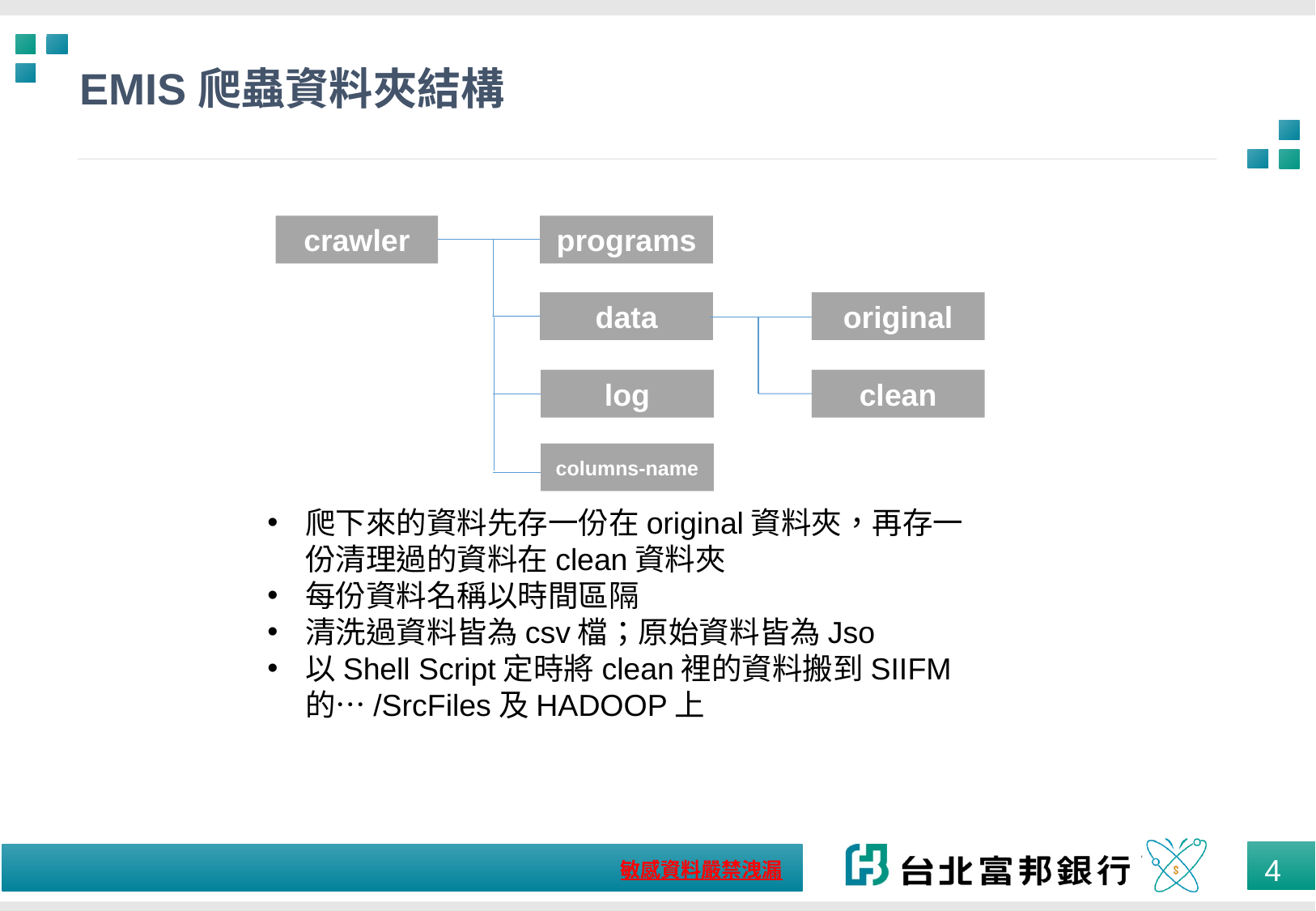

# EMIS爬蟲資料夾結構

crawler
programs
data
original
log
clean
columns-name
爬下來的資料先存一份在original資料夾，再存一份清理過的資料在clean資料夾
每份資料名稱以時間區隔
清洗過資料皆為csv檔；原始資料皆為Jso
以Shell Script定時將clean裡的資料搬到SIIFM的…/SrcFiles及HADOOP上